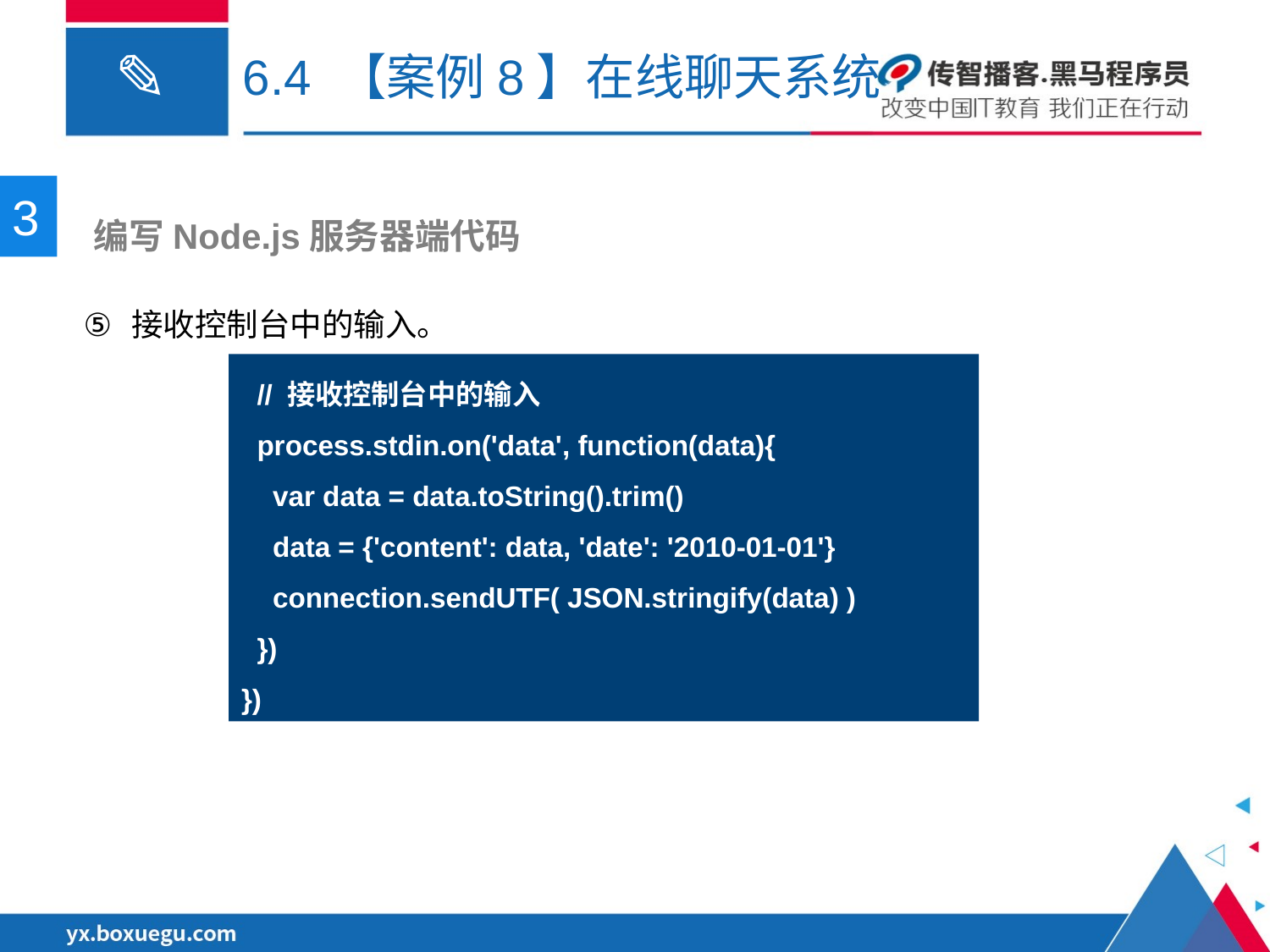

# 6.4 【案例8】在线聊天系统

3
  编写Node.js服务器端代码
接收控制台中的输入。
  // 接收控制台中的输入
  process.stdin.on('data', function(data){
    var data = data.toString().trim()
    data = {'content': data, 'date': '2010-01-01'}
    connection.sendUTF( JSON.stringify(data) )
  })
})